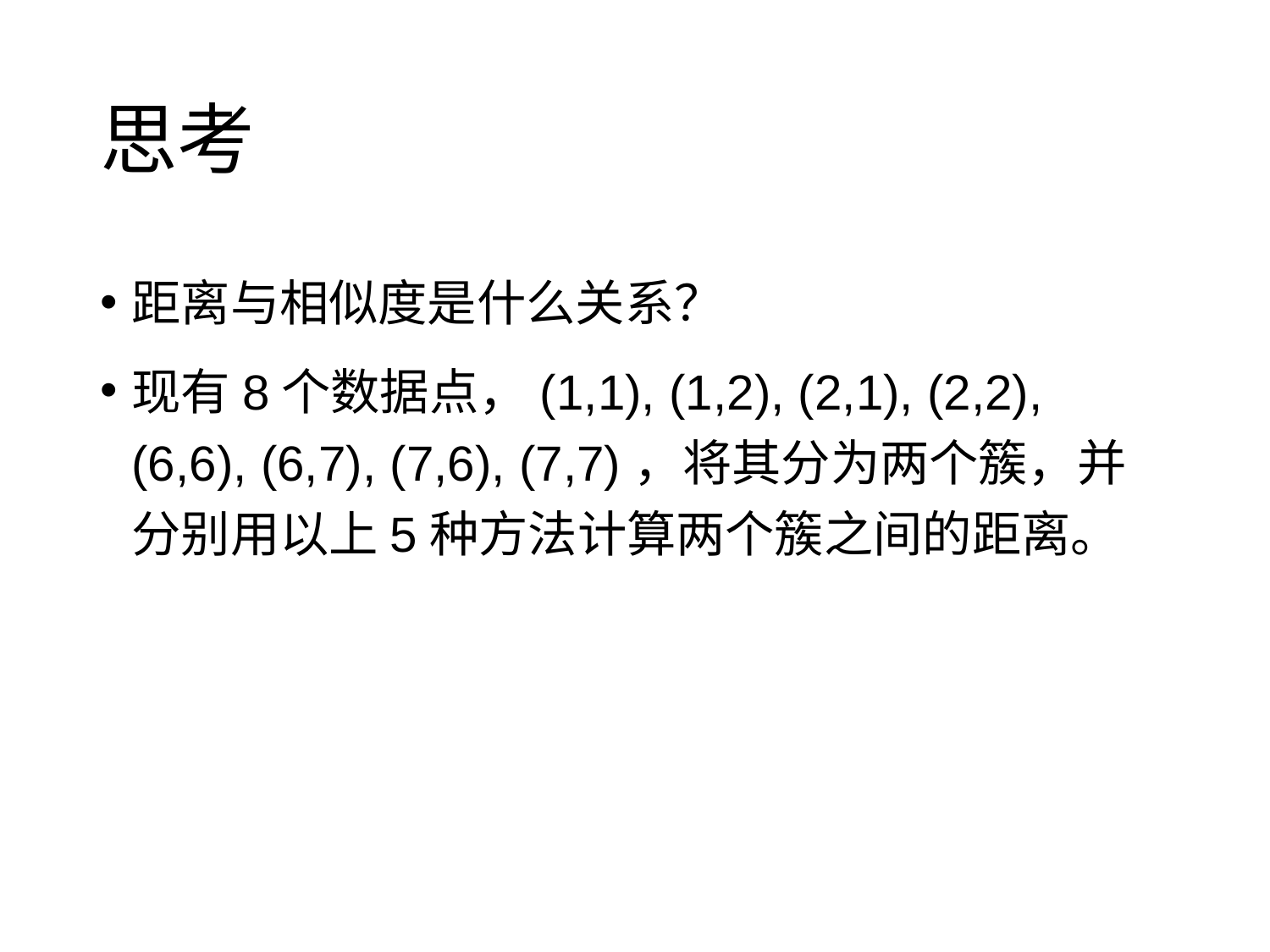

# 思考
距离与相似度是什么关系？
现有8个数据点，(1,1), (1,2), (2,1), (2,2), (6,6), (6,7), (7,6), (7,7)，将其分为两个簇，并分别用以上5种方法计算两个簇之间的距离。